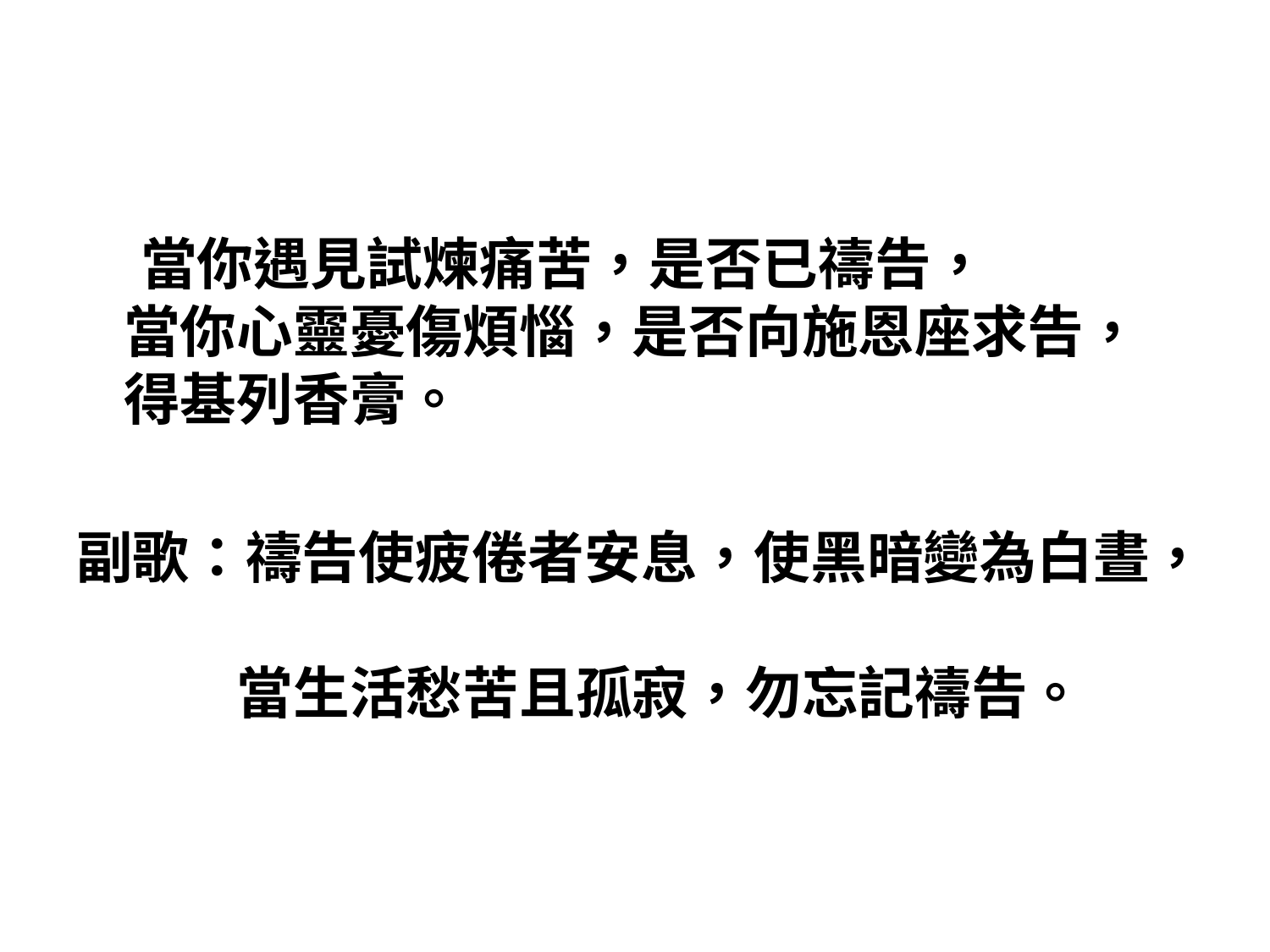

#
    當你遇見試煉痛苦，是否已禱告，
當你心靈憂傷煩惱，是否向施恩座求告，得基列香膏。

副歌：禱告使疲倦者安息，使黑暗變為白晝，
　　當生活愁苦且孤寂，勿忘記禱告。